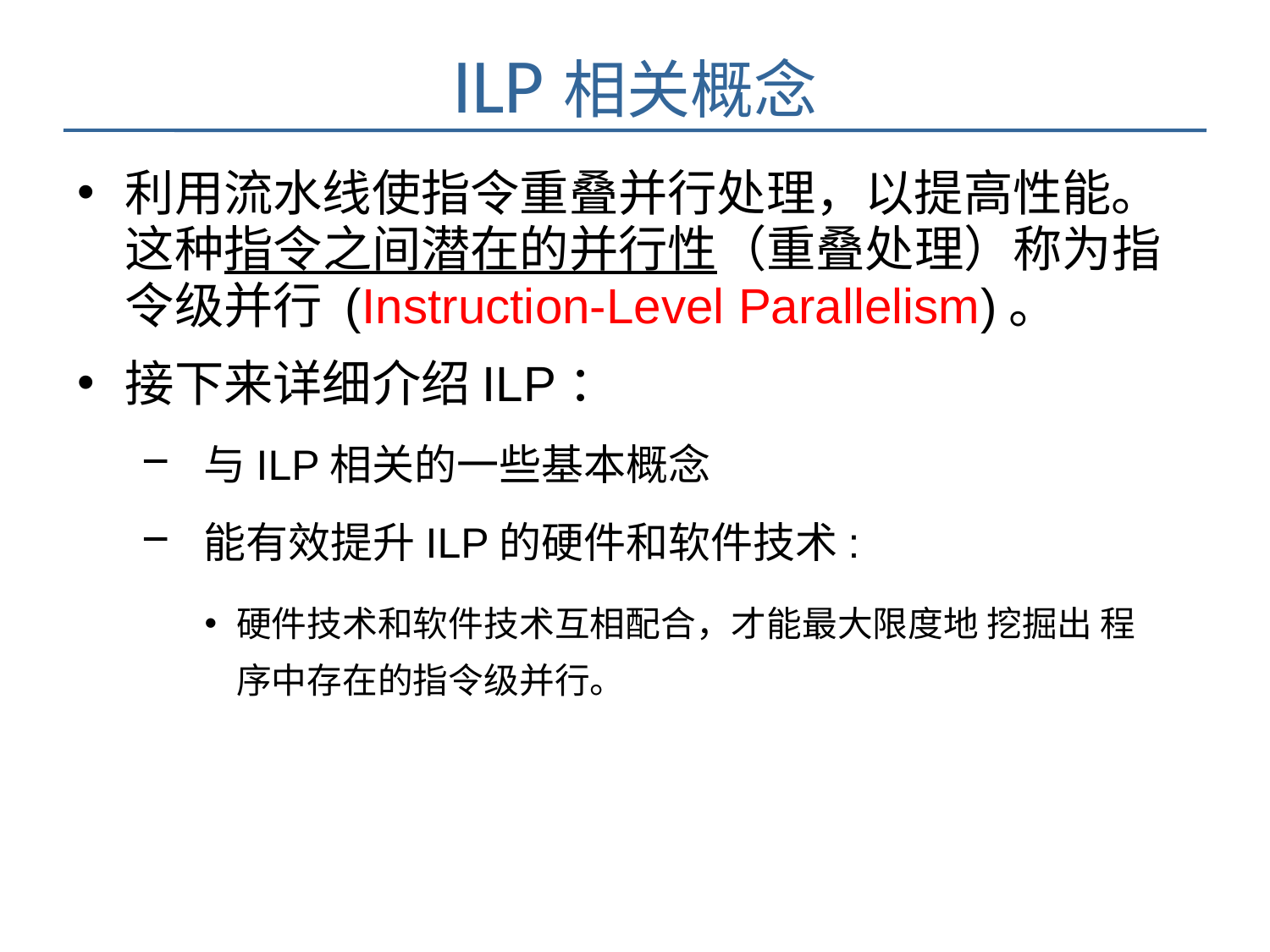

ILP相关概念
利用流水线使指令重叠并行处理，以提高性能。这种指令之间潜在的并行性（重叠处理）称为指令级并行 (Instruction-Level Parallelism)。
接下来详细介绍ILP：
与ILP相关的一些基本概念
能有效提升ILP的硬件和软件技术:
硬件技术和软件技术互相配合，才能最大限度地 挖掘出 程序中存在的指令级并行。